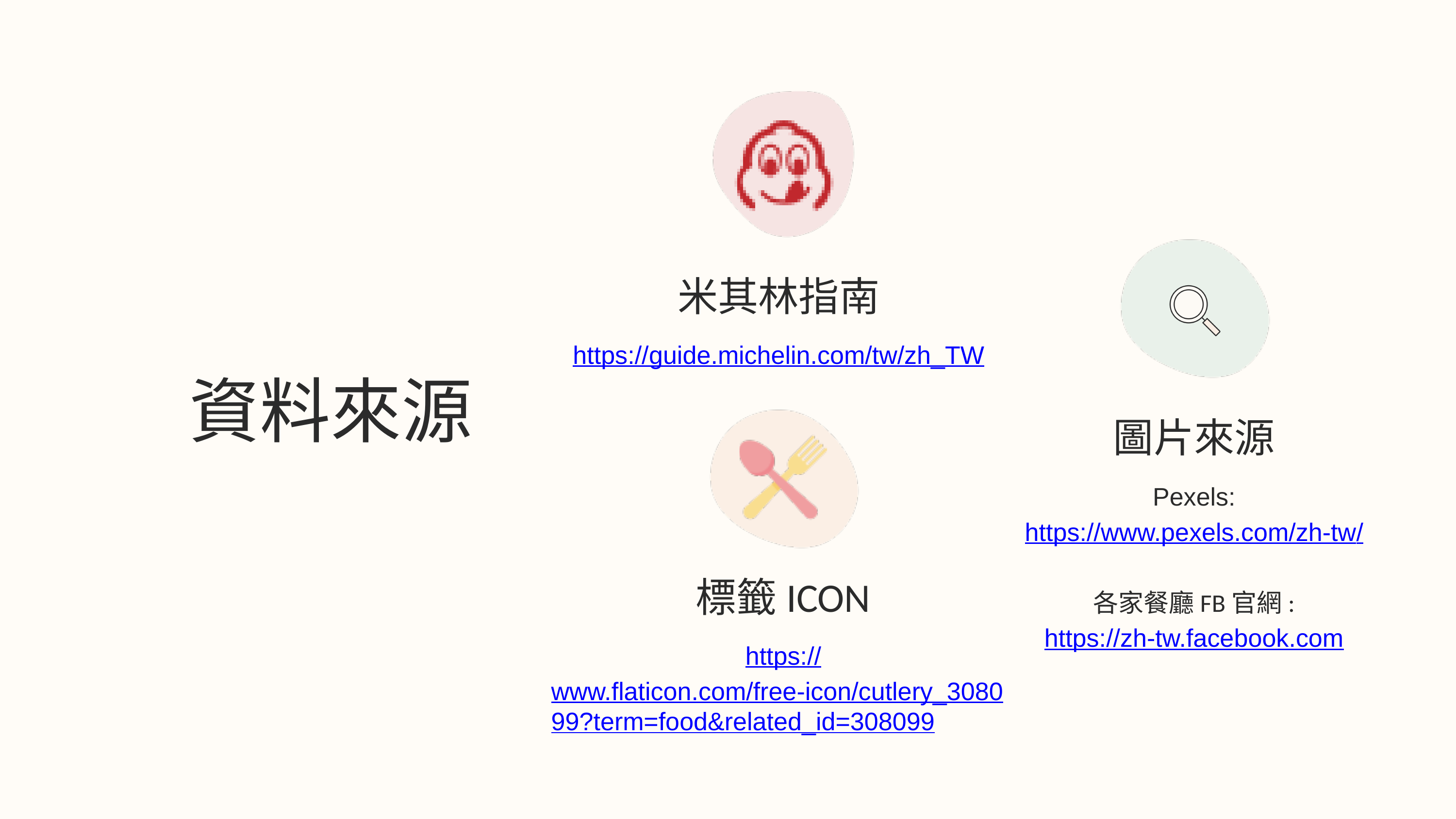

米其林指南
https://guide.michelin.com/tw/zh_TW
資料來源
圖片來源
Pexels:
https://www.pexels.com/zh-tw/

各家餐廳FB官網:
https://zh-tw.facebook.com

標籤ICON
https://www.flaticon.com/free-icon/cutlery_308099?term=food&related_id=308099